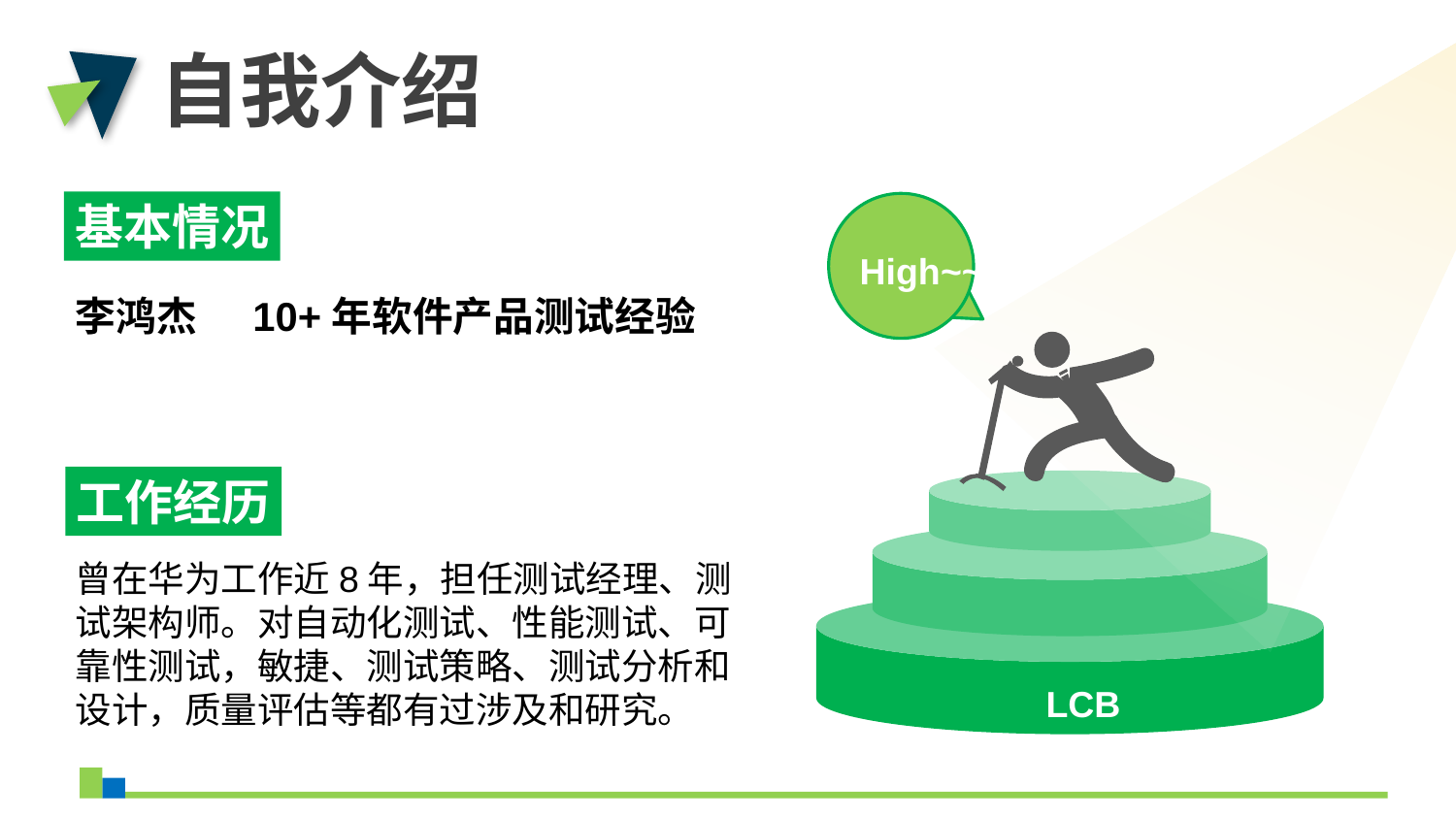

自我介绍

基本情况
High~~
李鸿杰     10+年软件产品测试经验

工作经历

曾在华为工作近8年，担任测试经理、测试架构师。对自动化测试、性能测试、可靠性测试，敏捷、测试策略、测试分析和设计，质量评估等都有过涉及和研究。
LCB